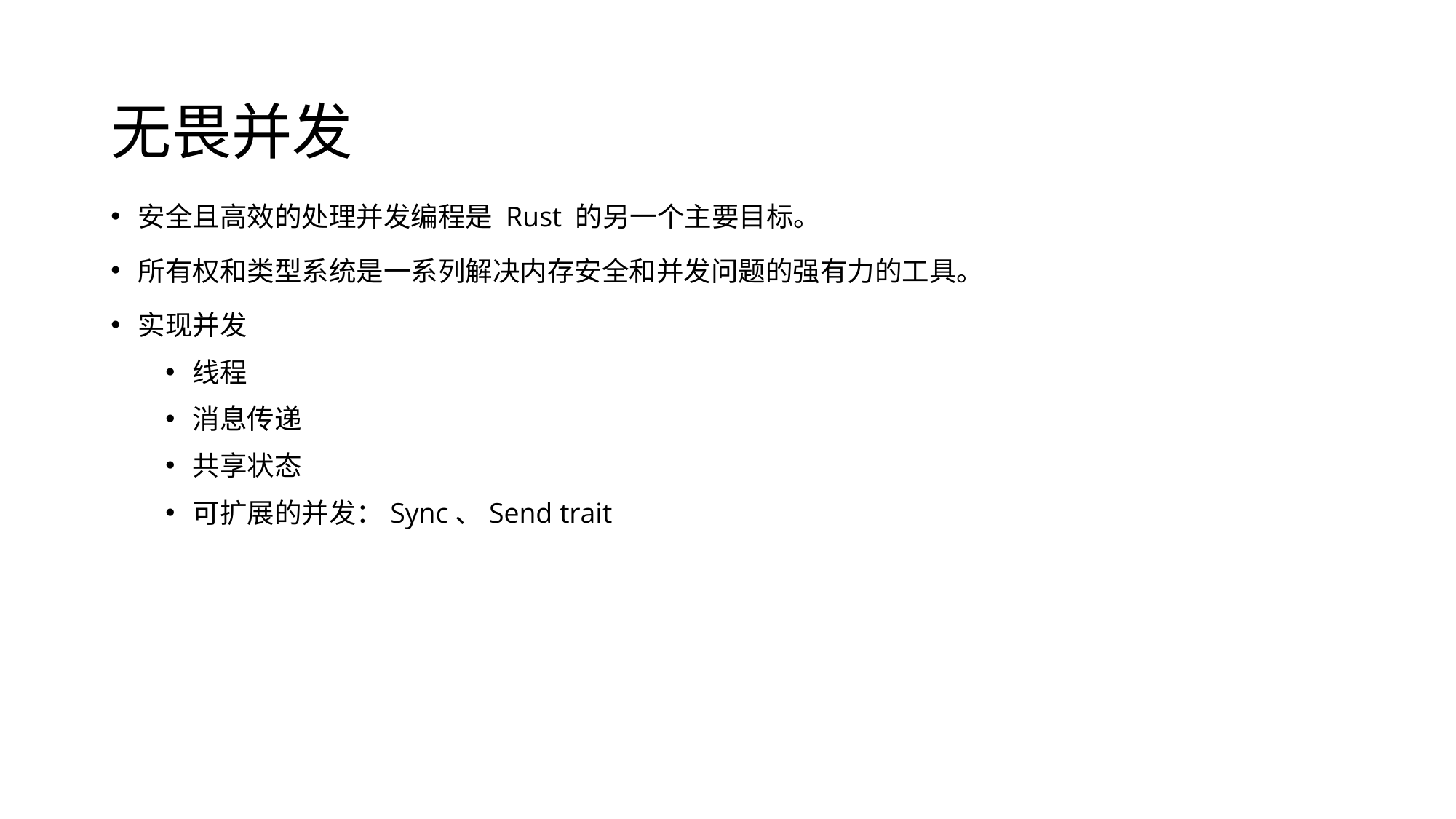

# 无畏并发
安全且高效的处理并发编程是 Rust 的另一个主要目标。
所有权和类型系统是一系列解决内存安全和并发问题的强有力的工具。
实现并发
线程
消息传递
共享状态
可扩展的并发：Sync、Send trait